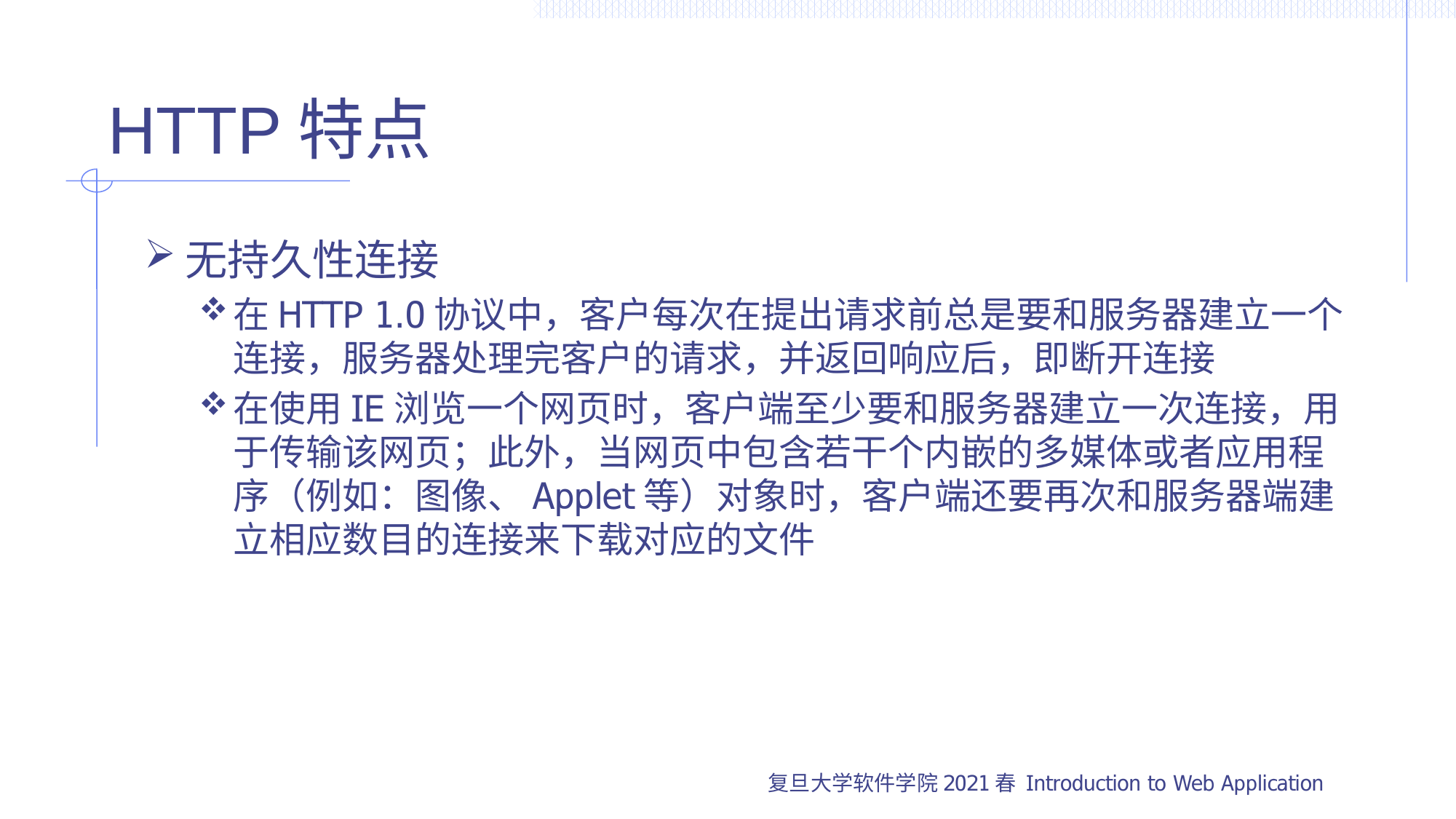

# HTTP特点
无持久性连接
在HTTP 1.0协议中，客户每次在提出请求前总是要和服务器建立一个连接，服务器处理完客户的请求，并返回响应后，即断开连接
在使用IE浏览一个网页时，客户端至少要和服务器建立一次连接，用于传输该网页；此外，当网页中包含若干个内嵌的多媒体或者应用程序（例如：图像、Applet等）对象时，客户端还要再次和服务器端建立相应数目的连接来下载对应的文件